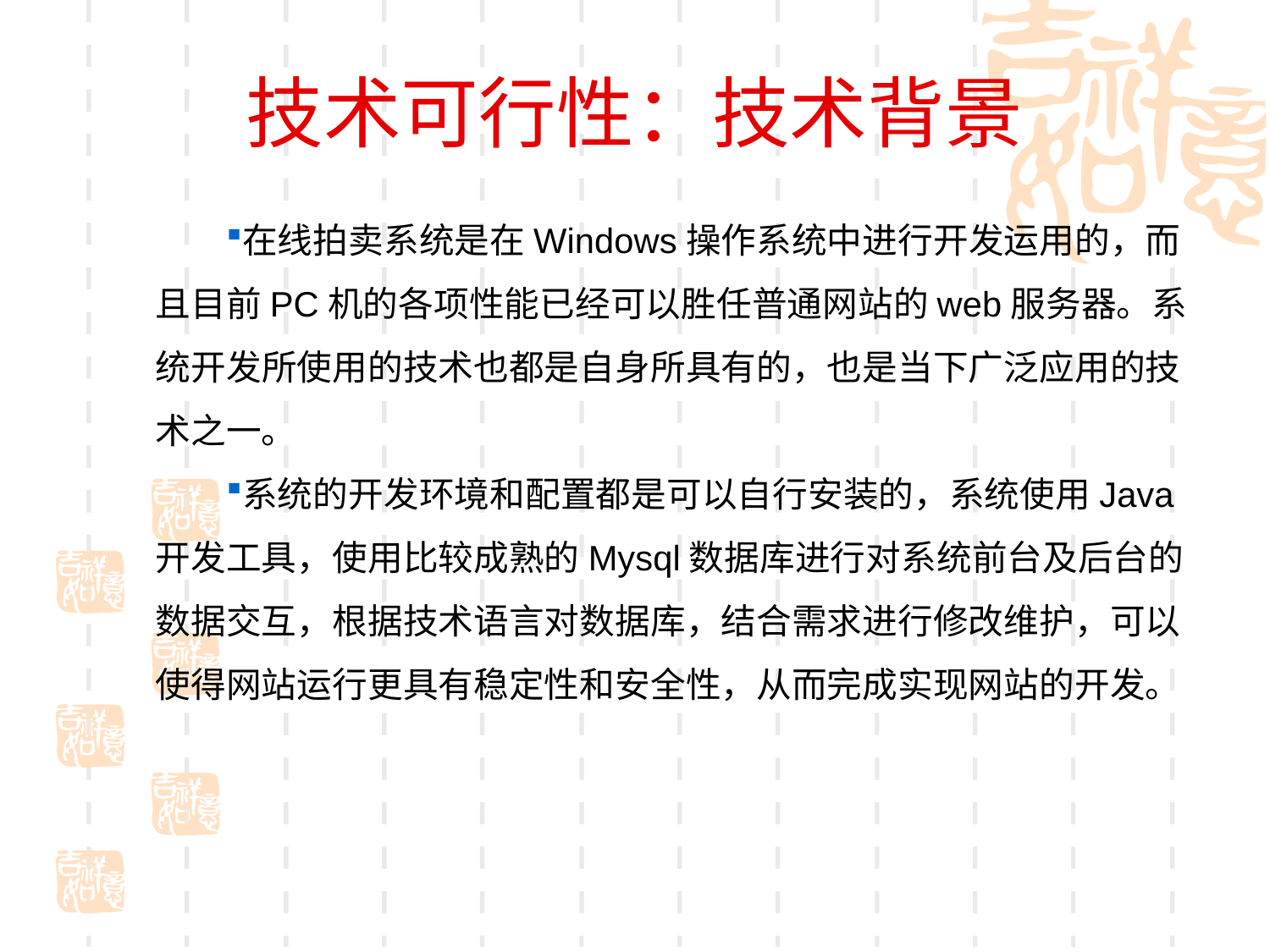

# 技术可行性：技术背景
在线拍卖系统是在Windows操作系统中进行开发运用的，而且目前PC机的各项性能已经可以胜任普通网站的web服务器。系统开发所使用的技术也都是自身所具有的，也是当下广泛应用的技术之一。
系统的开发环境和配置都是可以自行安装的，系统使用Java开发工具，使用比较成熟的Mysql数据库进行对系统前台及后台的数据交互，根据技术语言对数据库，结合需求进行修改维护，可以使得网站运行更具有稳定性和安全性，从而完成实现网站的开发。